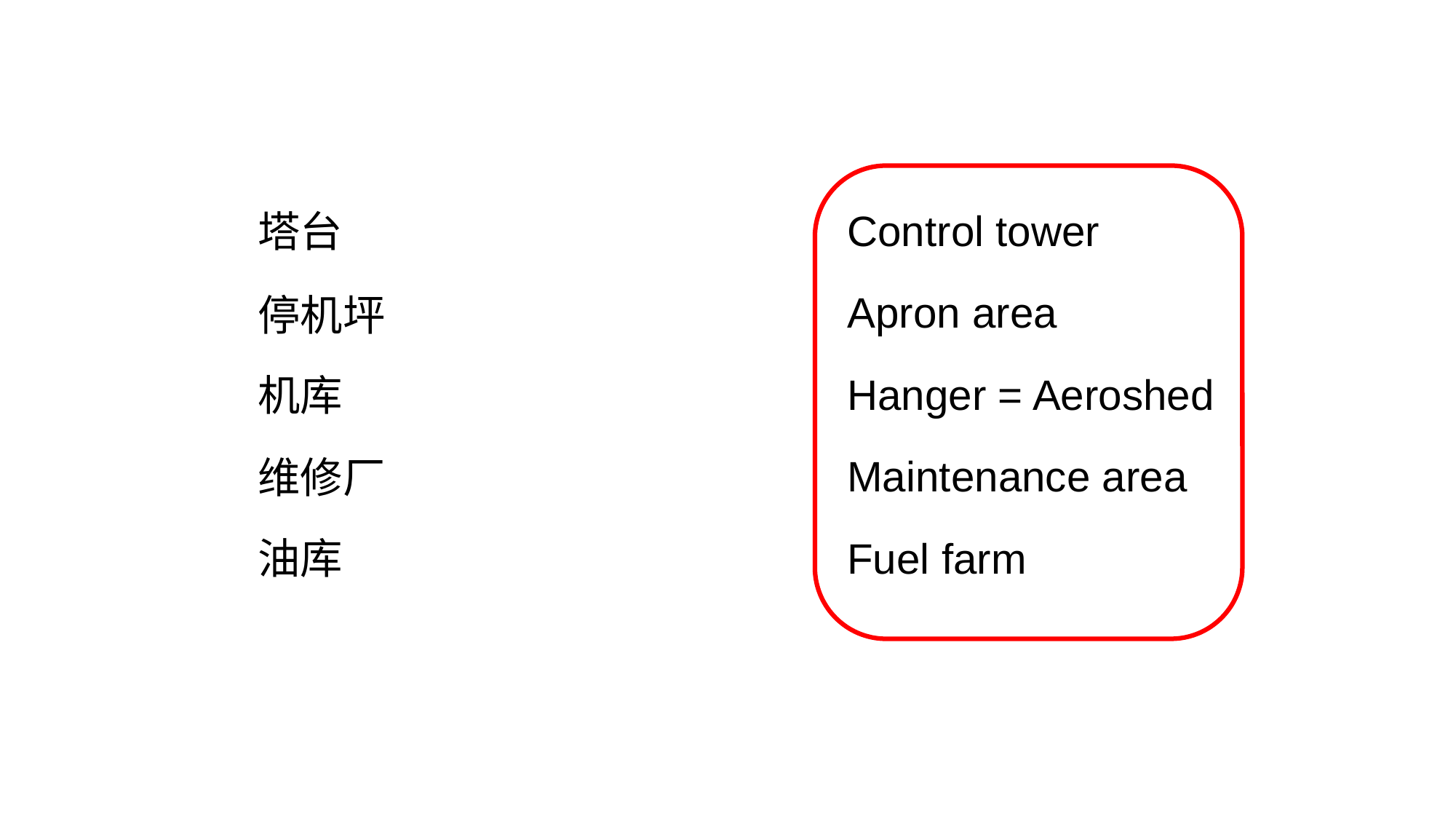

Control tower
塔台
Apron area
停机坪
Hanger = Aeroshed
机库
Maintenance area
维修厂
油库
Fuel farm